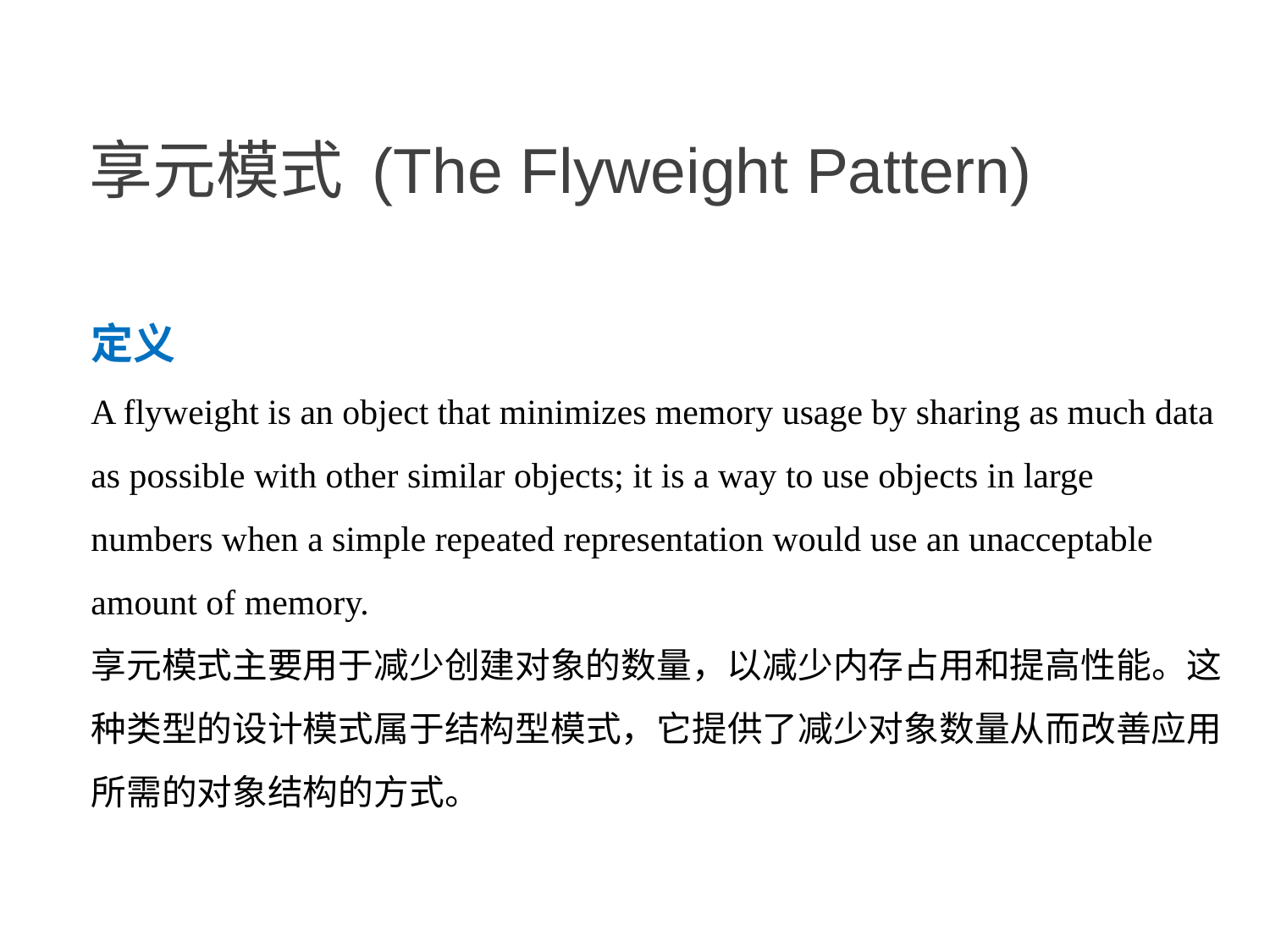

享元模式 (The Flyweight Pattern)
定义
A flyweight is an object that minimizes memory usage by sharing as much data as possible with other similar objects; it is a way to use objects in large numbers when a simple repeated representation would use an unacceptable amount of memory.
享元模式主要用于减少创建对象的数量，以减少内存占用和提高性能。这种类型的设计模式属于结构型模式，它提供了减少对象数量从而改善应用所需的对象结构的方式。